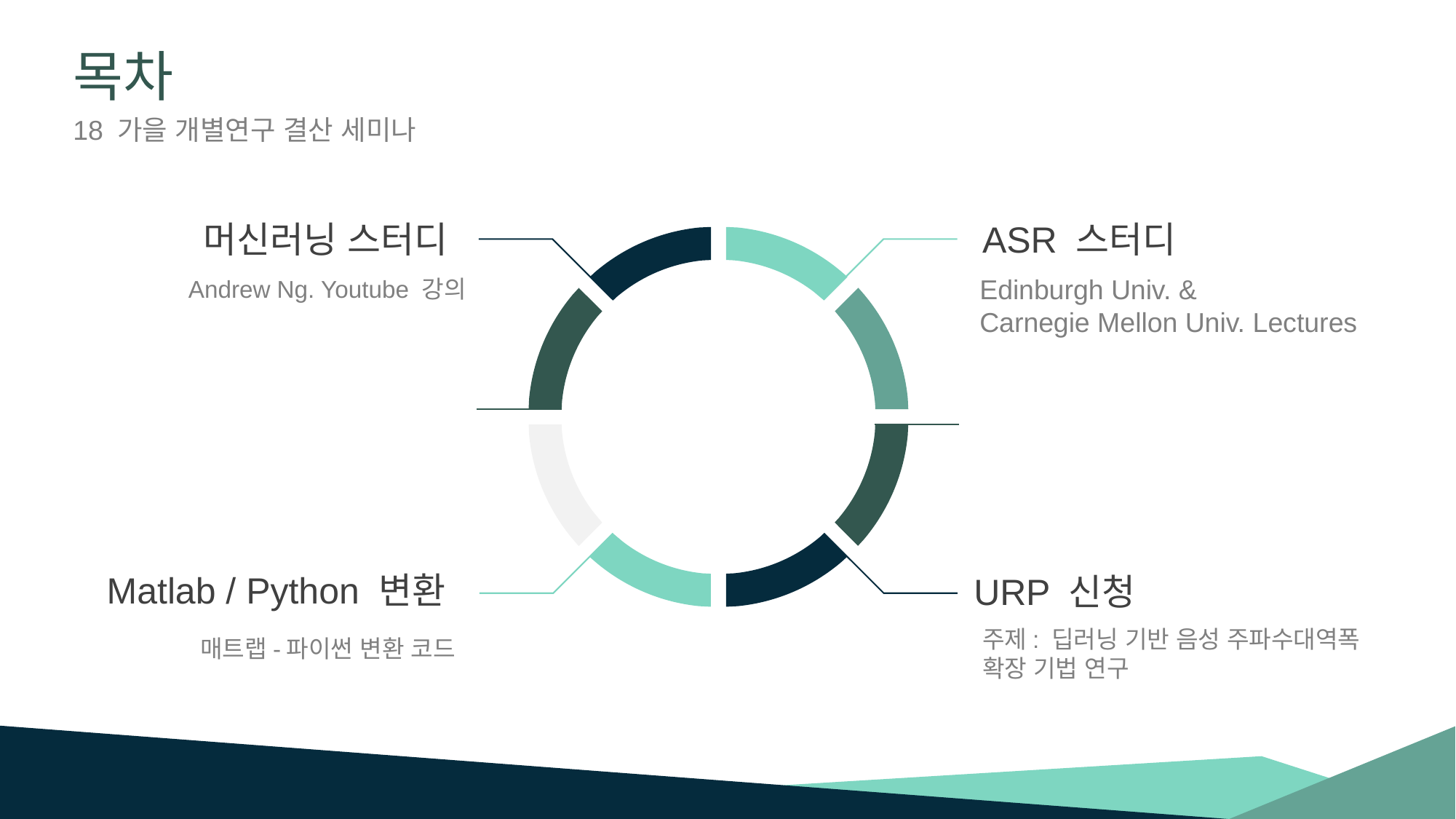

# 목차
18 가을 개별연구 결산 세미나
머신러닝 스터디
ASR 스터디

Edinburgh Univ. &
Carnegie Mellon Univ. Lectures
Andrew Ng. Youtube 강의

Matlab / Python 변환
URP 신청
주제: 딥러닝 기반 음성 주파수대역폭 확장 기법 연구
매트랩-파이썬 변환 코드